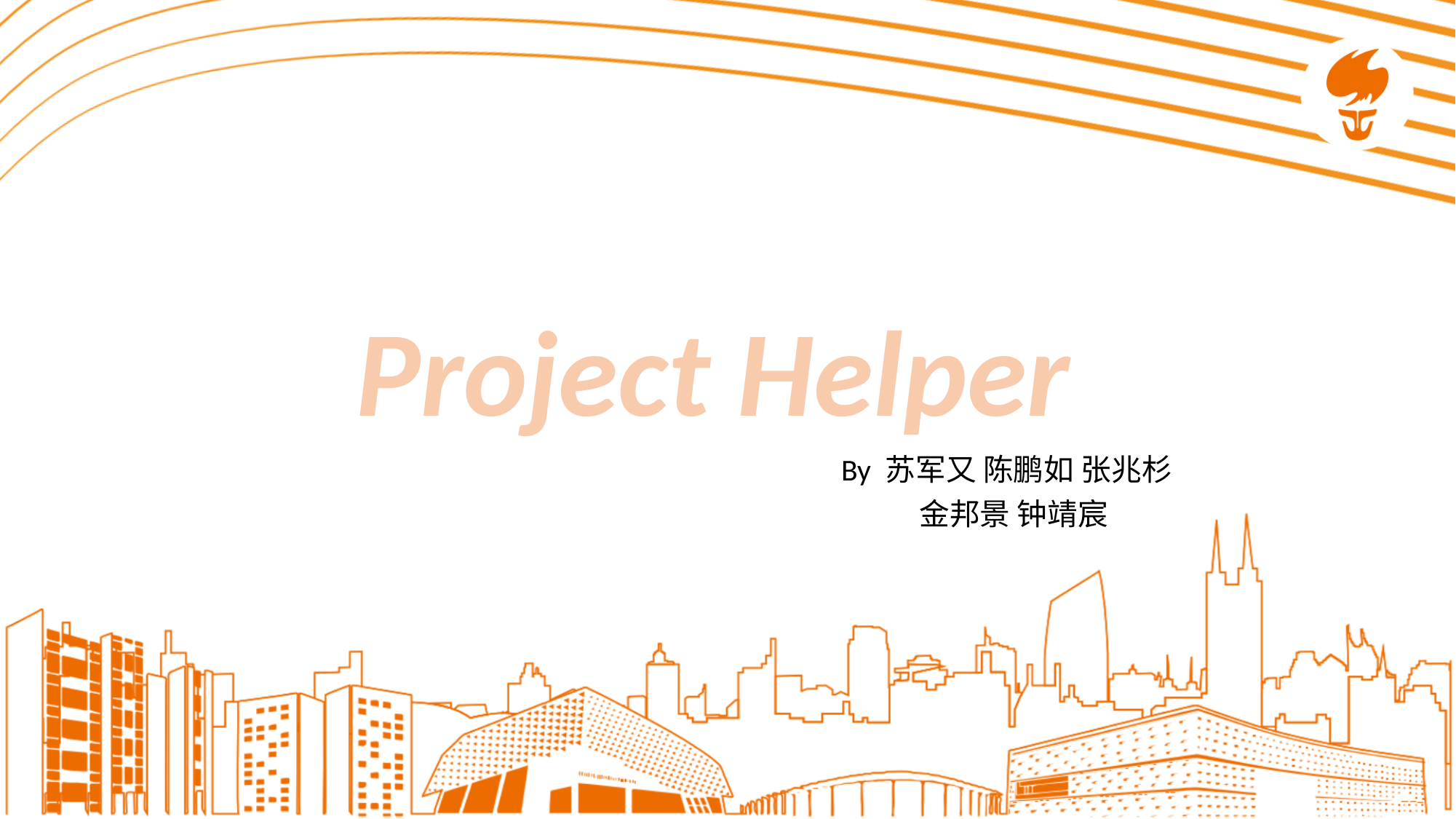

Project Helper
By 苏军又 陈鹏如 张兆杉
 金邦景 钟靖宸